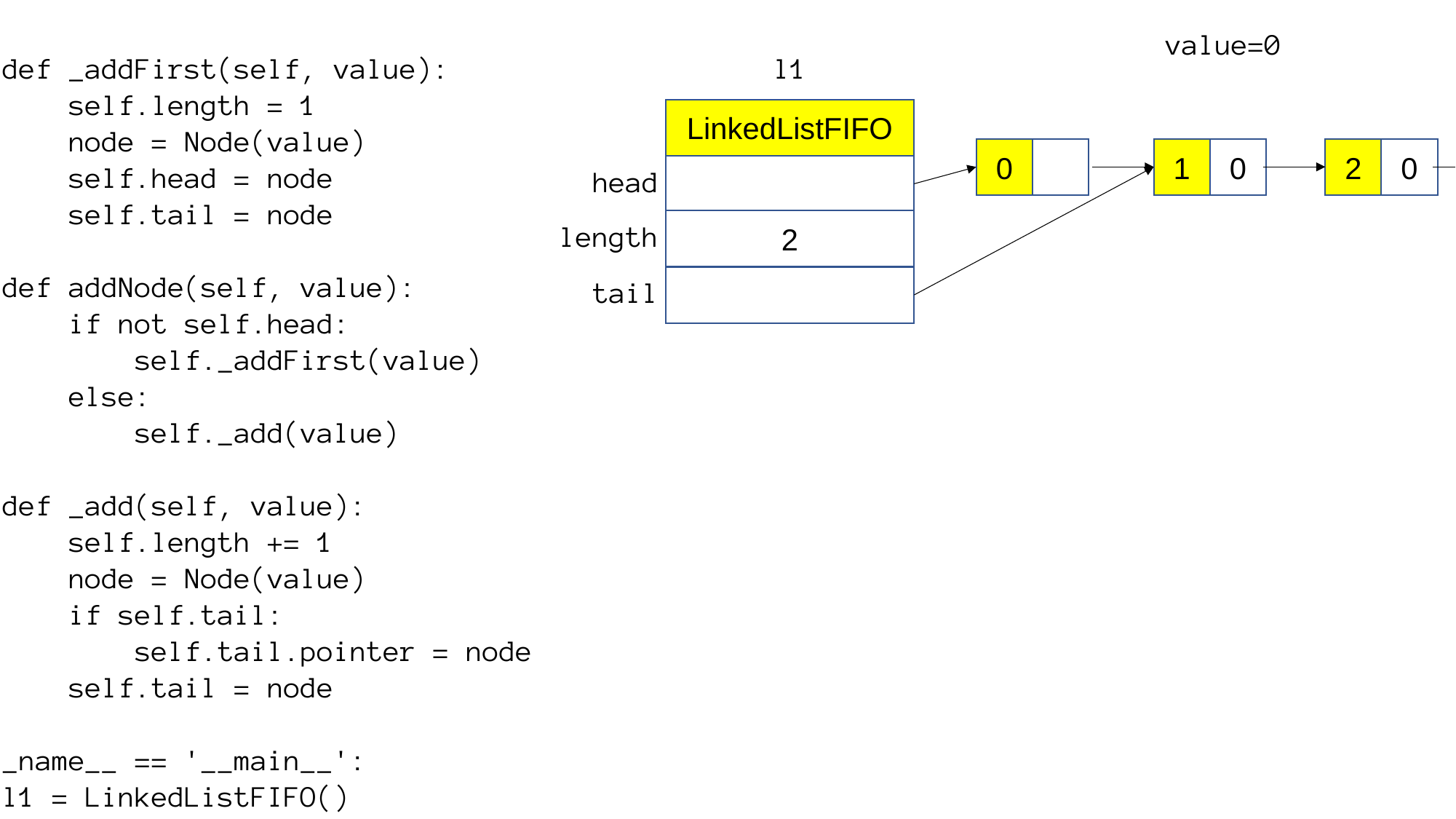

value=0
    def _addFirst(self, value):
        self.length = 1
        node = Node(value)
        self.head = node
        self.tail = node

    def addNode(self, value):
        if not self.head:
            self._addFirst(value)
        else:
            self._add(value)

    def _add(self, value):
        self.length += 1
        node = Node(value)
        if self.tail:
            self.tail.pointer = node
        self.tail = node

if __name__ == '__main__':
    l1 = LinkedListFIFO()
    for i in range(1, 5):
        l1._addNode(i)
    print("연결 리스트 출력:")
    l1._printList()
    l1.deleteNode(2)
    l1._printList()
    l1.deleteNodeByValue(3)
    l1._printList()
l1
LinkedListFIFO
0

1
0
2
0
3
0
4
0

head
2
length

tail